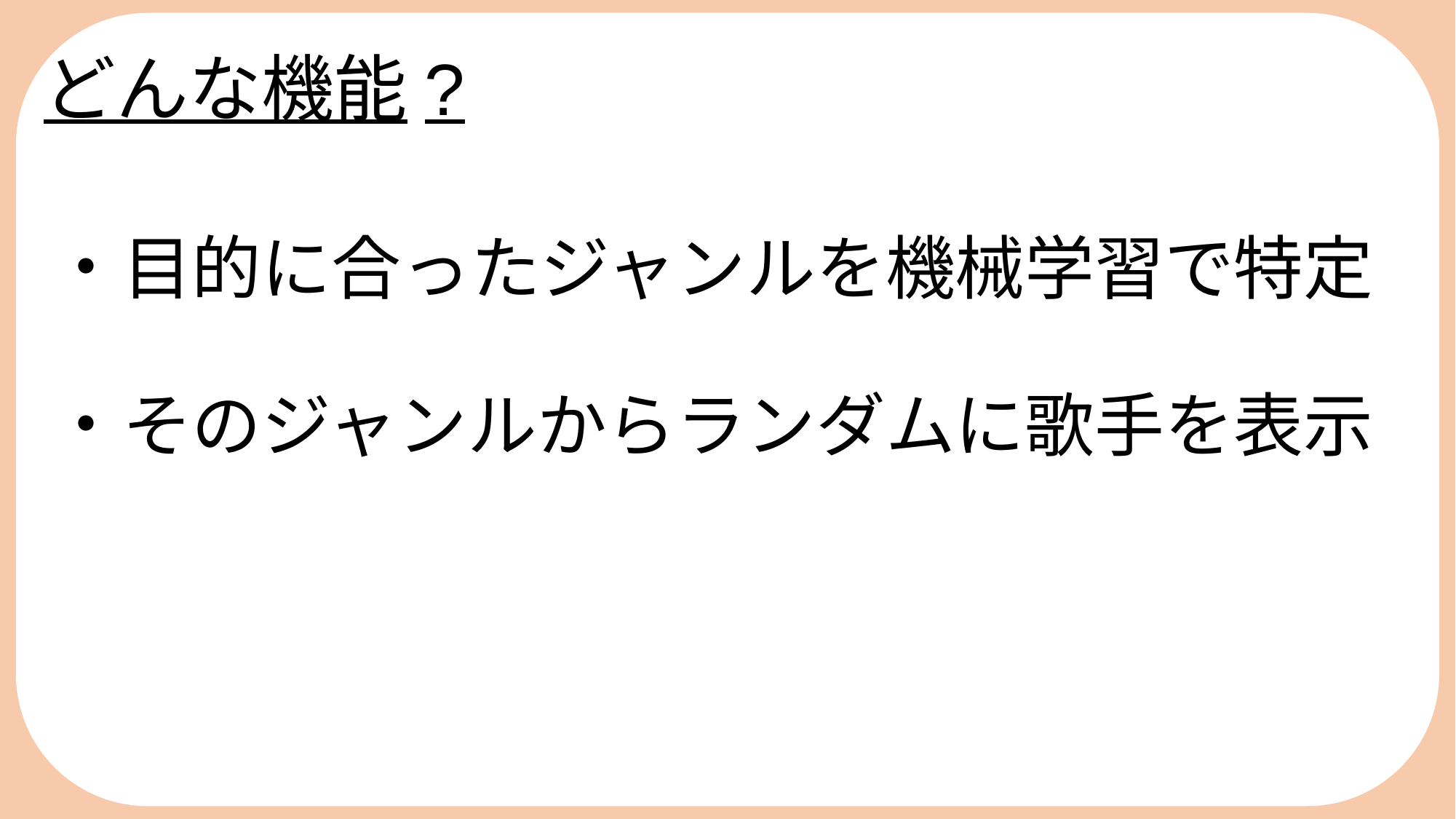

どんな機能?

・目的に合ったジャンルを機械学習で特定

・そのジャンルからランダムに歌手を表示